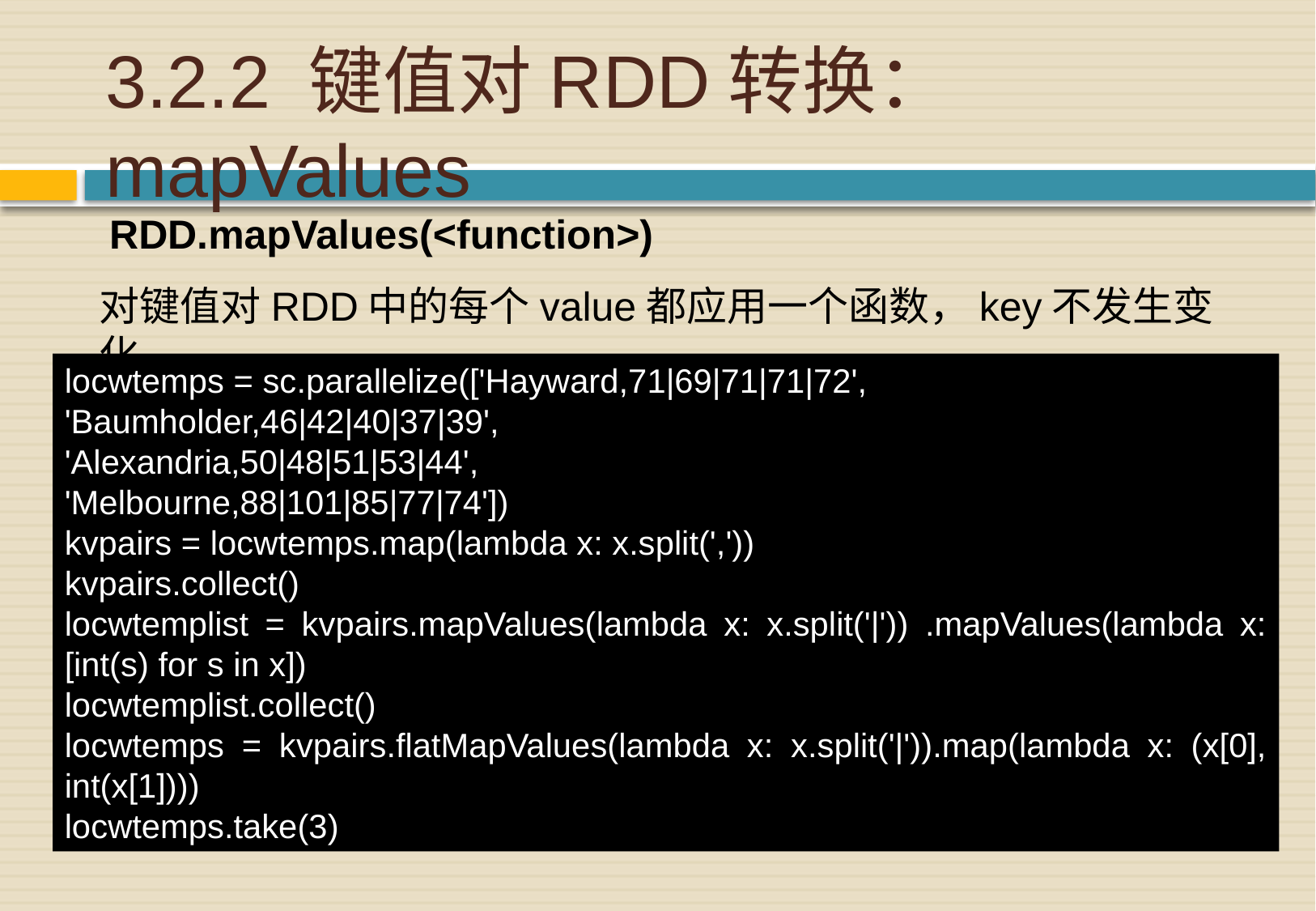

# 3.2.2 键值对RDD转换：mapValues
RDD.mapValues(<function>)
对键值对RDD中的每个value都应用一个函数，key不发生变化
locwtemps = sc.parallelize(['Hayward,71|69|71|71|72',
'Baumholder,46|42|40|37|39',
'Alexandria,50|48|51|53|44',
'Melbourne,88|101|85|77|74'])
kvpairs = locwtemps.map(lambda x: x.split(','))
kvpairs.collect()
locwtemplist = kvpairs.mapValues(lambda x: x.split('|')) .mapValues(lambda x: [int(s) for s in x])
locwtemplist.collect()
locwtemps = kvpairs.flatMapValues(lambda x: x.split('|')).map(lambda x: (x[0], int(x[1])))
locwtemps.take(3)